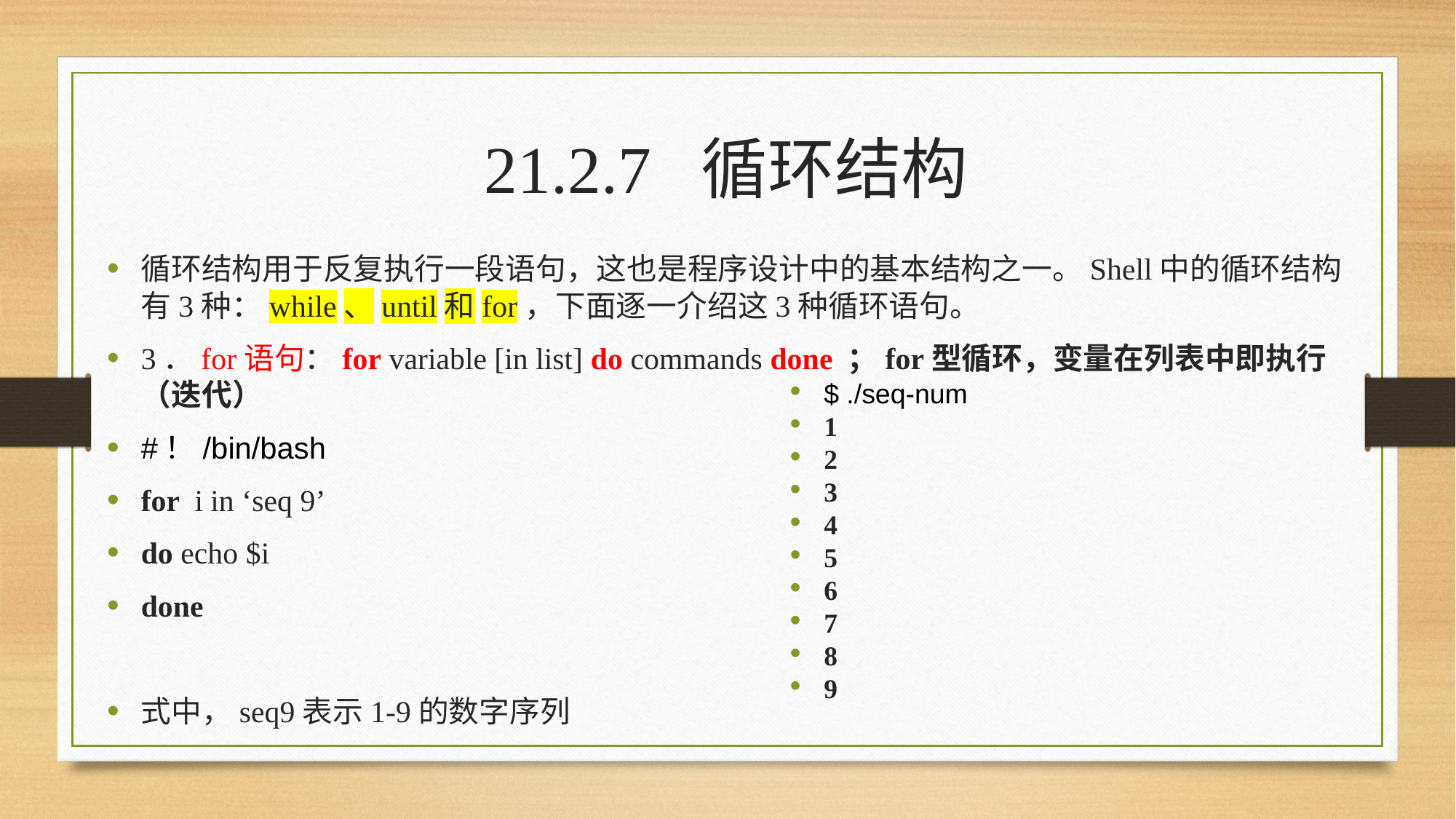

21.2.7  循环结构
循环结构用于反复执行一段语句，这也是程序设计中的基本结构之一。Shell中的循环结构有3种：while、until和for，下面逐一介绍这3种循环语句。
3．for语句：for variable [in list] do commands done ；for型循环，变量在列表中即执行（迭代）
#！/bin/bash
for  i in ‘seq 9’
do echo $i
done

式中，seq9表示1-9的数字序列

$ ./seq-num
1
2
3
4
5
6
7
8
9